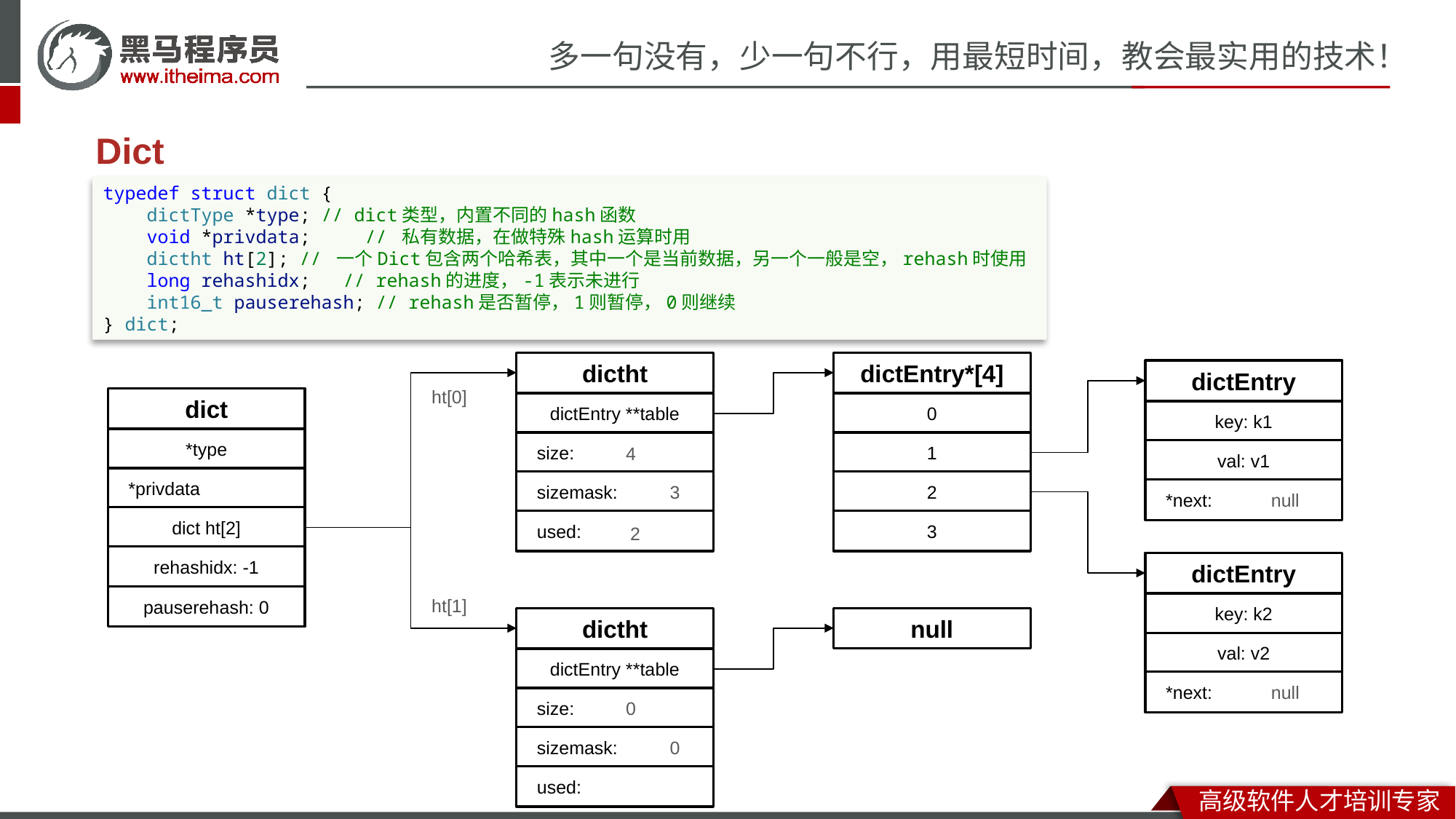

# Dict
typedef struct dict {
    dictType *type; // dict类型，内置不同的hash函数
    void *privdata;     // 私有数据，在做特殊hash运算时用
    dictht ht[2]; // 一个Dict包含两个哈希表，其中一个是当前数据，另一个一般是空，rehash时使用
    long rehashidx;   // rehash的进度，-1表示未进行
    int16_t pauserehash; // rehash是否暂停，1则暂停，0则继续
} dict;
dictht
dictEntry*[4]
dictEntry
ht[0]
dict
dictEntry **table
0
key: k1
*type
    size:
1
4
val: v1
    *privdata
    sizemask:
2
3
    *next:
null
dict ht[2]
    used:
3
2
rehashidx: -1
dictEntry
pauserehash: 0
ht[1]
key: k2
dictht
null
val: v2
dictEntry **table
    *next:
null
    size:
0
    sizemask:
0
    used: